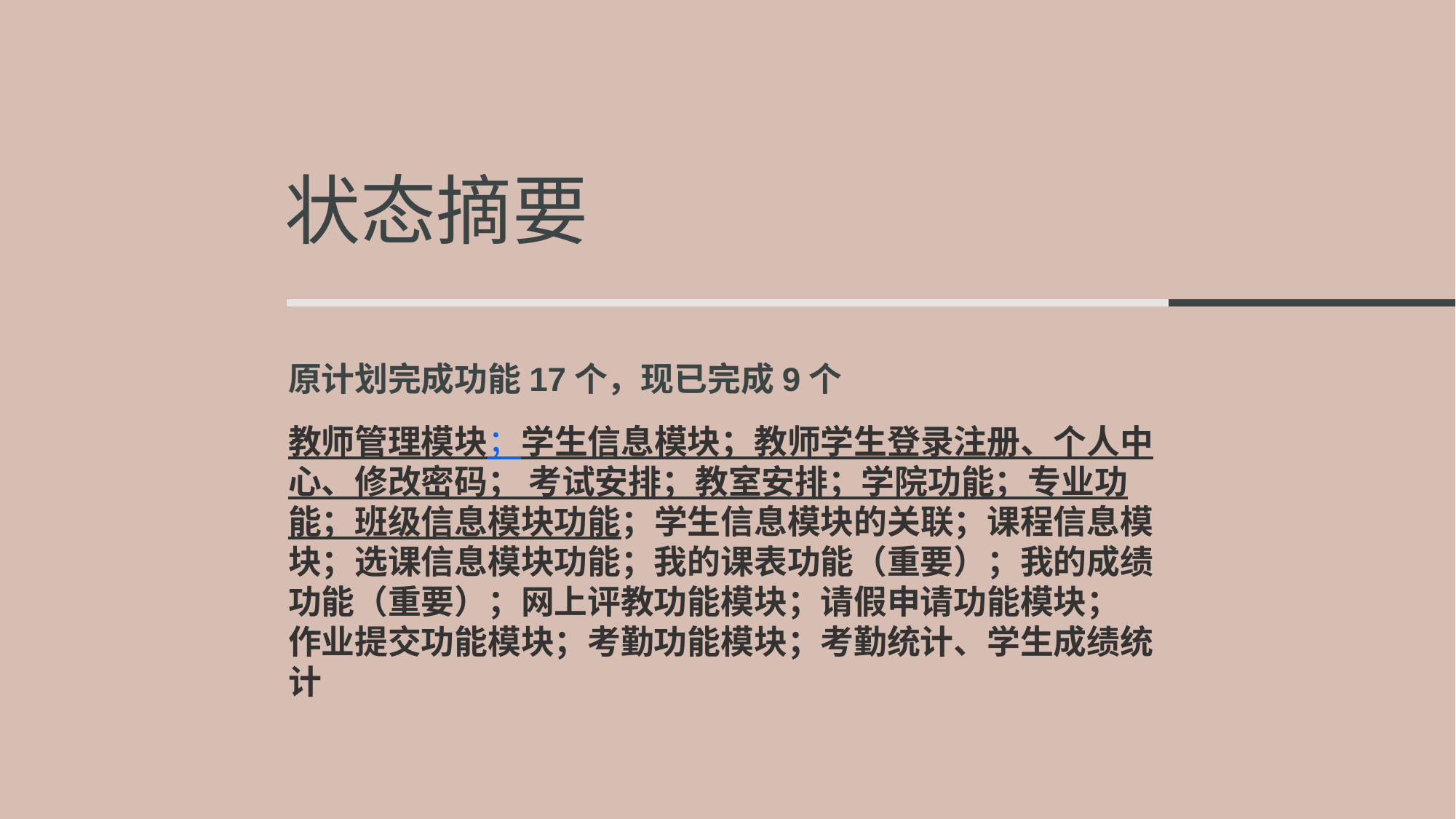

# 状态摘要
原计划完成功能17个，现已完成9个
教师管理模块；学生信息模块；教师学生登录注册、个人中心、修改密码； 考试安排；教室安排；学院功能；专业功能；班级信息模块功能；学生信息模块的关联；课程信息模块；选课信息模块功能；我的课表功能（重要）；我的成绩功能（重要）；网上评教功能模块；请假申请功能模块； 作业提交功能模块；考勤功能模块；考勤统计、学生成绩统计